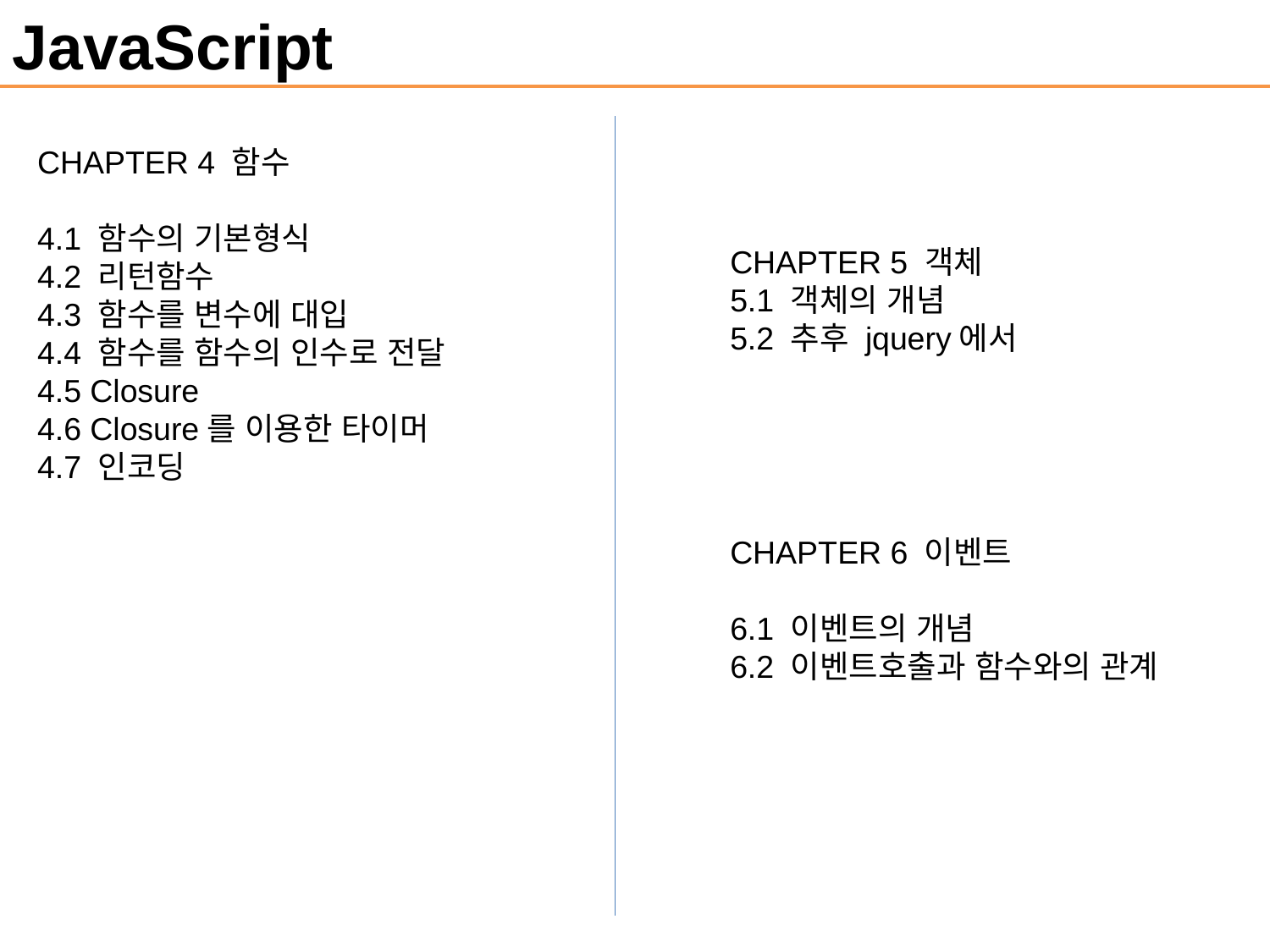

JavaScript
CHAPTER 4 함수

4.1 함수의 기본형식
4.2 리턴함수
4.3 함수를 변수에 대입
4.4 함수를 함수의 인수로 전달
4.5 Closure
4.6 Closure를 이용한 타이머
4.7 인코딩
CHAPTER 5 객체
5.1 객체의 개념
5.2 추후 jquery에서
CHAPTER 6 이벤트

6.1 이벤트의 개념
6.2 이벤트호출과 함수와의 관계